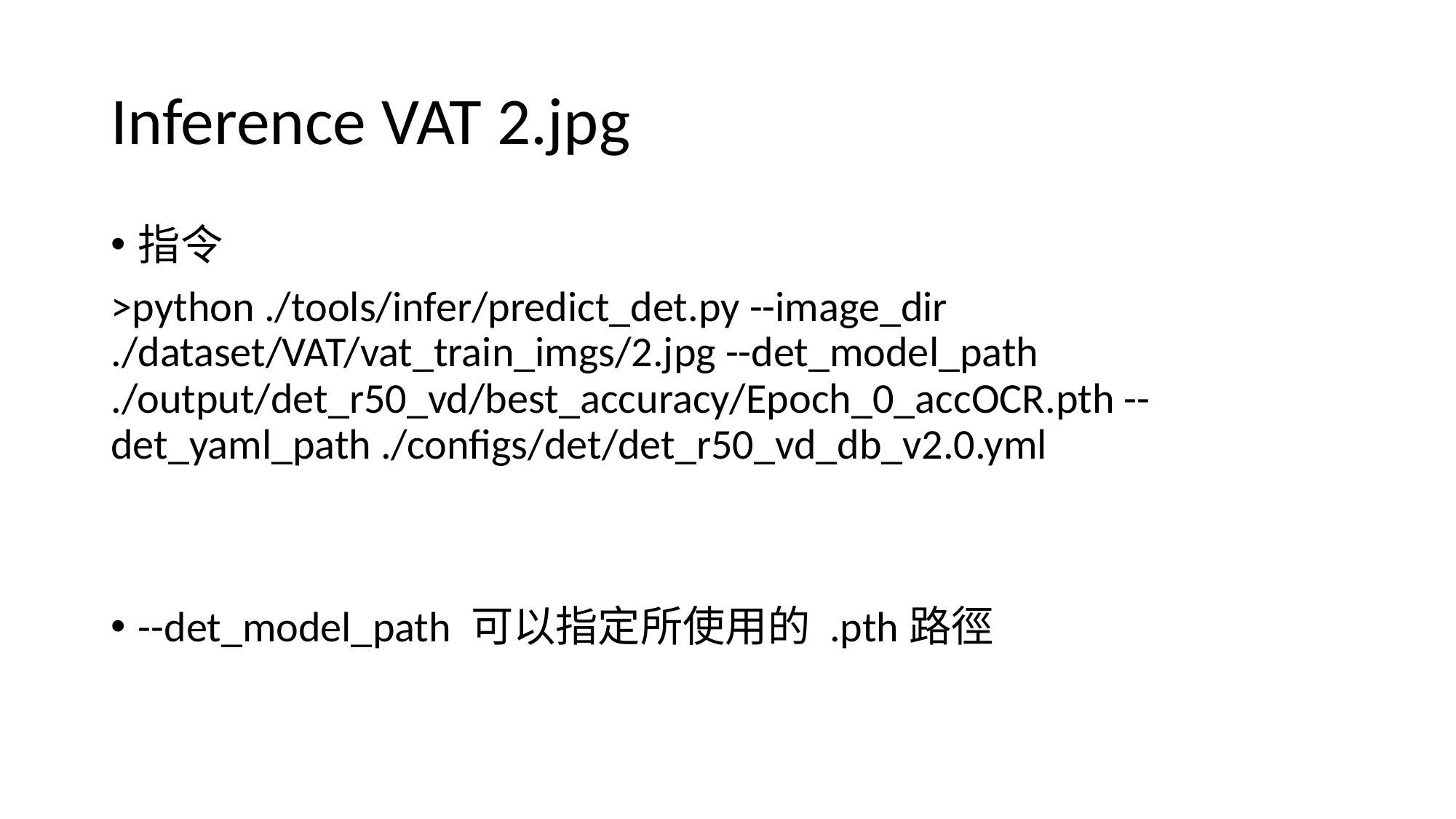

# Inference VAT 2.jpg
指令
>python ./tools/infer/predict_det.py --image_dir ./dataset/VAT/vat_train_imgs/2.jpg --det_model_path ./output/det_r50_vd/best_accuracy/Epoch_0_accOCR.pth --det_yaml_path ./configs/det/det_r50_vd_db_v2.0.yml

--det_model_path 可以指定所使用的 .pth路徑